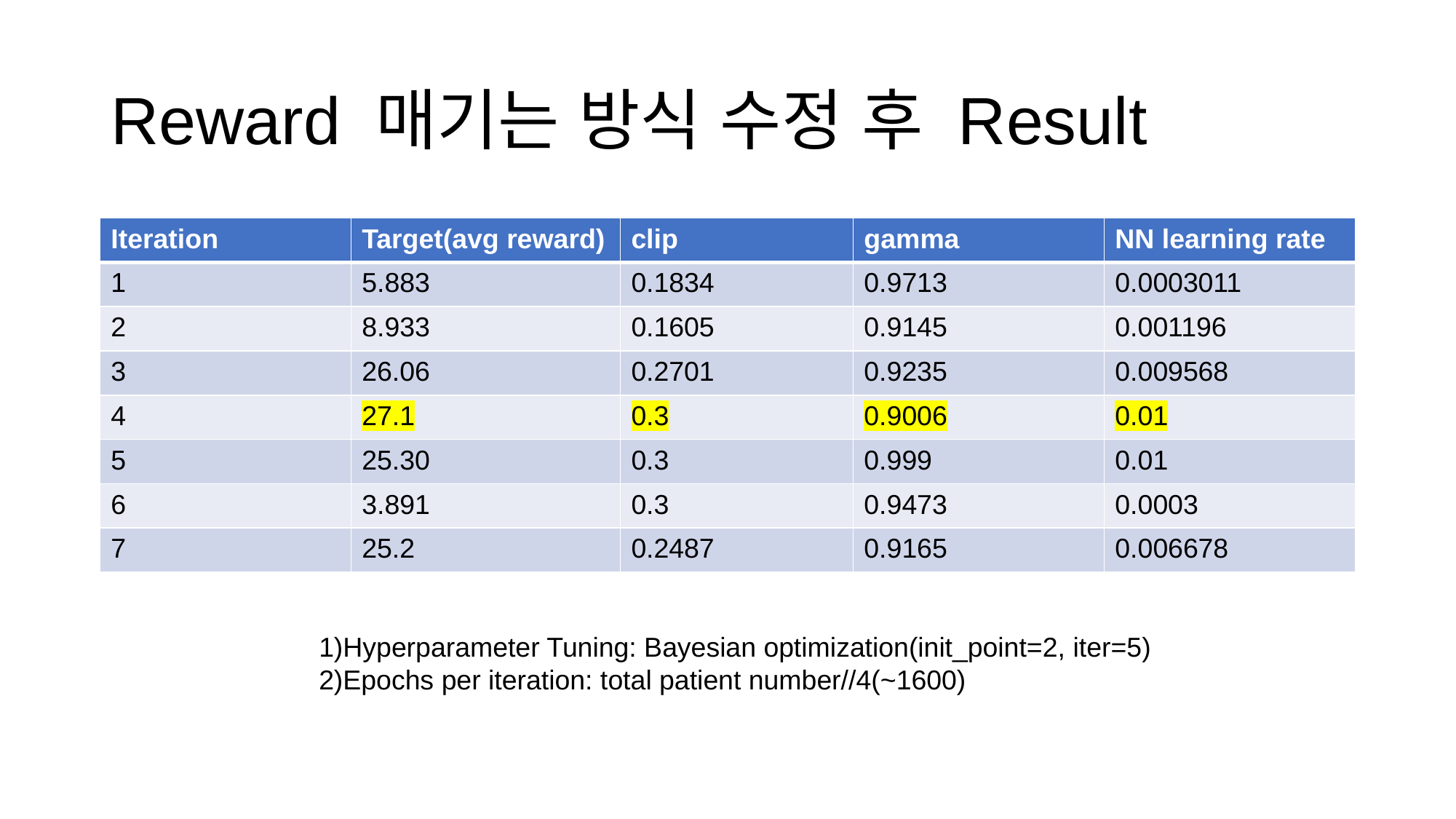

# Reward 매기는 방식 수정 후 Result

| Iteration | Target(avg reward) | clip | gamma | NN learning rate |
| --- | --- | --- | --- | --- |
| 1 | 5.883 | 0.1834 | 0.9713 | 0.0003011 |
| 2 | 8.933 | 0.1605 | 0.9145 | 0.001196 |
| 3 | 26.06 | 0.2701 | 0.9235 | 0.009568 |
| 4 | 27.1 | 0.3 | 0.9006 | 0.01 |
| 5 | 25.30 | 0.3 | 0.999 | 0.01 |
| 6 | 3.891 | 0.3 | 0.9473 | 0.0003 |
| 7 | 25.2 | 0.2487 | 0.9165 | 0.006678 |
1)Hyperparameter Tuning: Bayesian optimization(init_point=2, iter=5)
2)Epochs per iteration: total patient number//4(~1600)